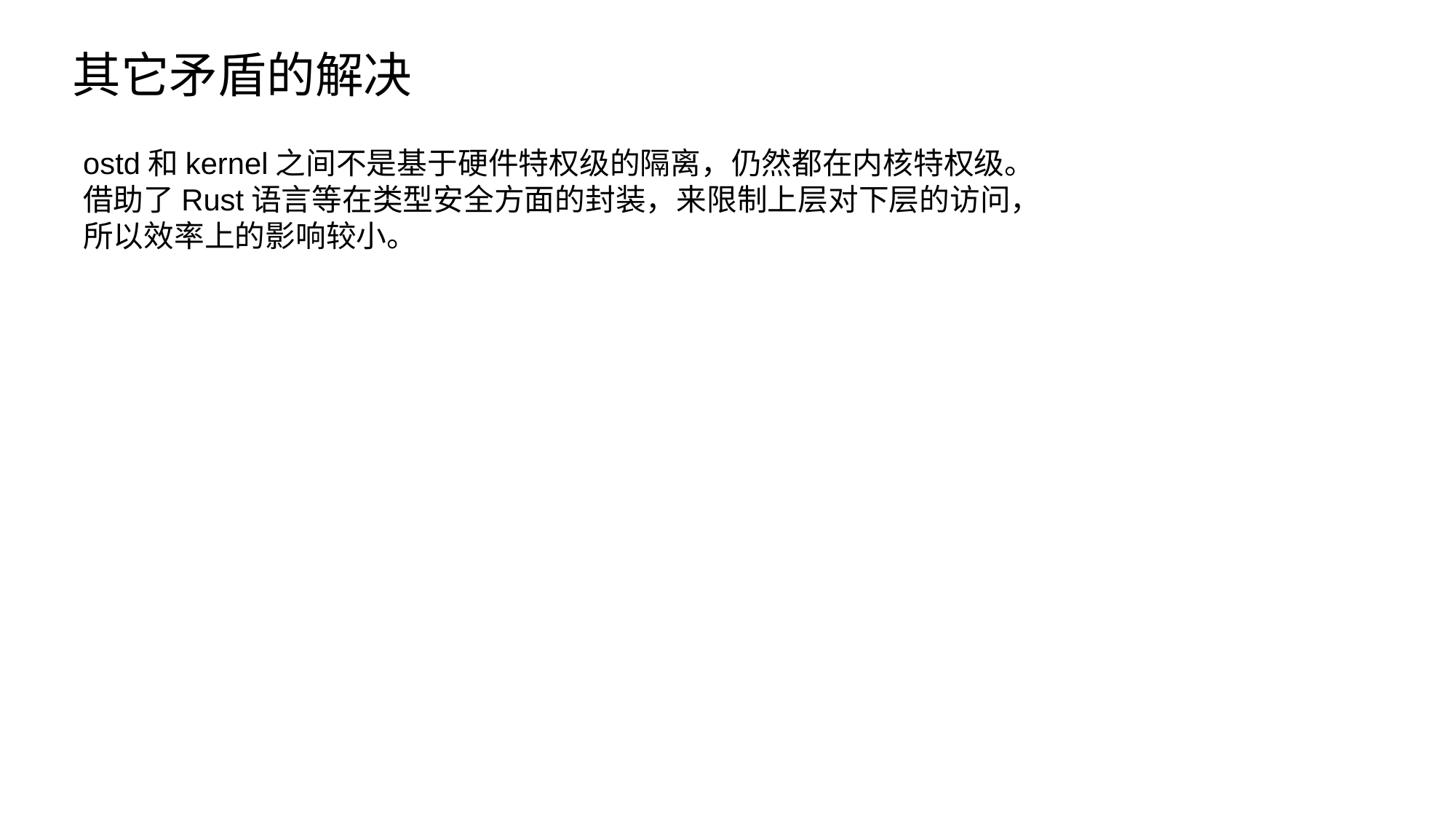

其它矛盾的解决
ostd和kernel之间不是基于硬件特权级的隔离，仍然都在内核特权级。
借助了Rust语言等在类型安全方面的封装，来限制上层对下层的访问，
所以效率上的影响较小。